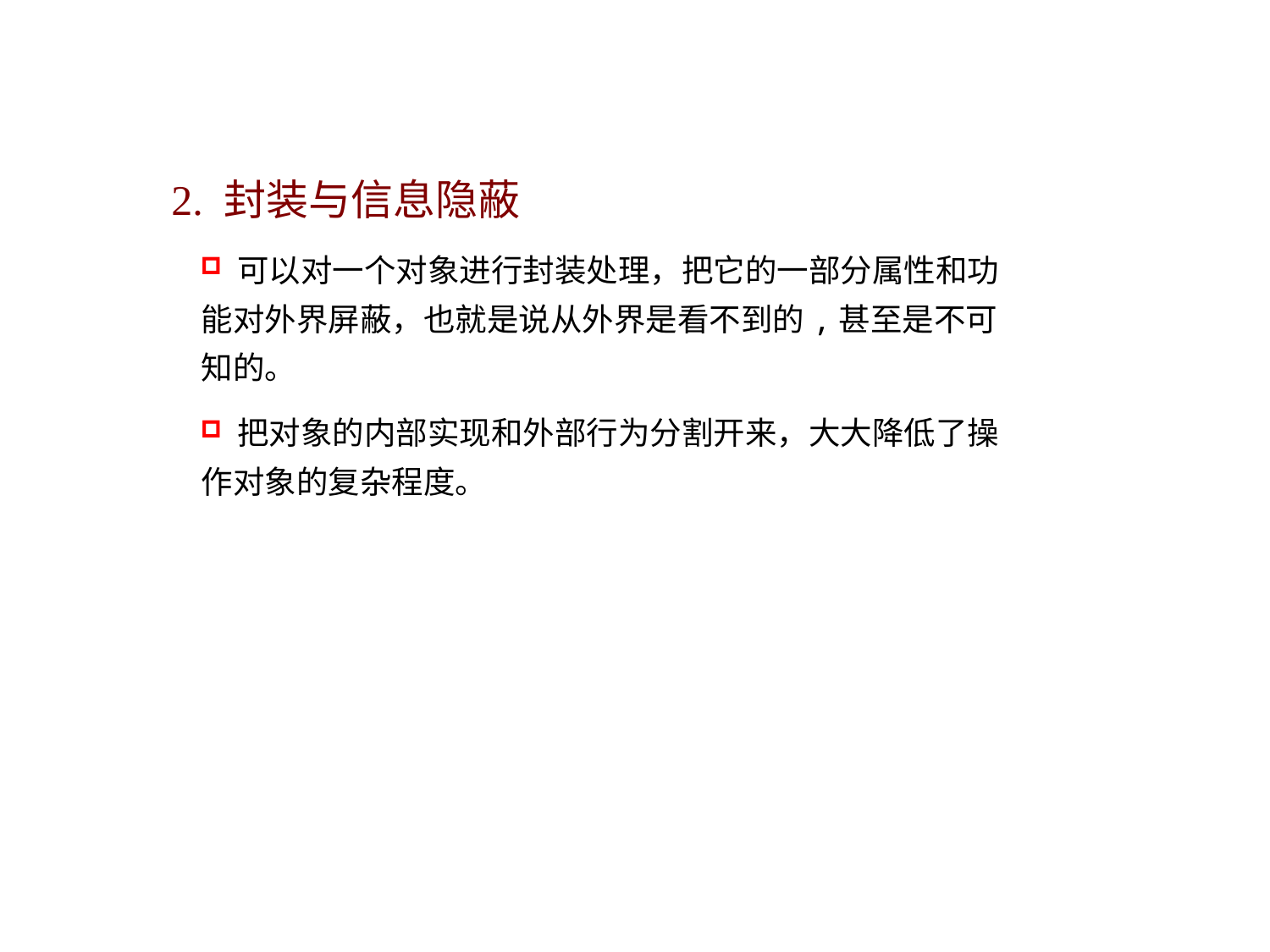

2. 封装与信息隐蔽
 可以对一个对象进行封装处理，把它的一部分属性和功能对外界屏蔽，也就是说从外界是看不到的,甚至是不可知的。
 把对象的内部实现和外部行为分割开来，大大降低了操作对象的复杂程度。